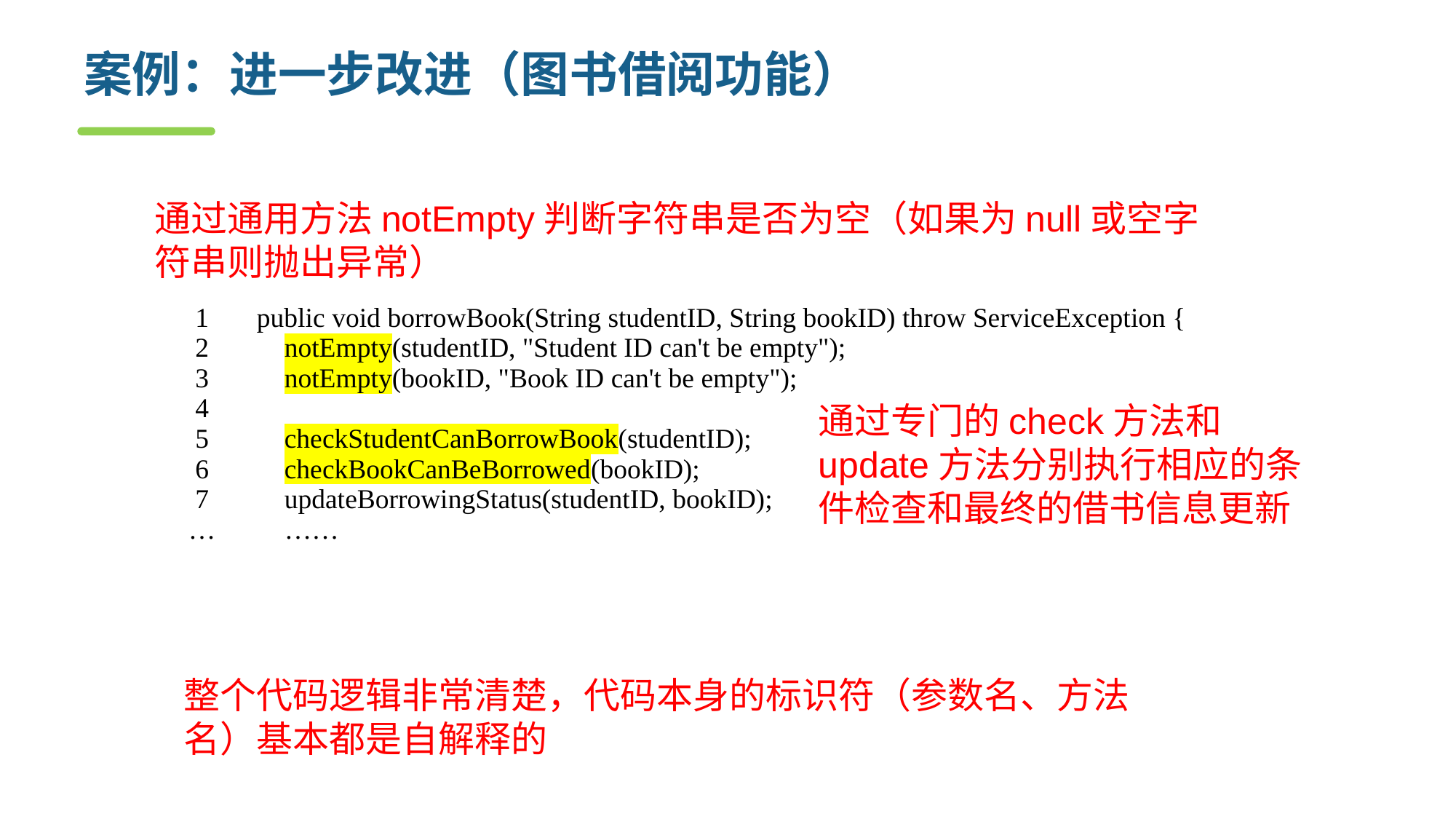

# 案例：进一步改进（图书借阅功能）
通过通用方法notEmpty判断字符串是否为空（如果为null或空字符串则抛出异常）
| 1 | public void borrowBook(String studentID, String bookID) throw ServiceException { |
| --- | --- |
| 2 | notEmpty(studentID, "Student ID can't be empty"); |
| 3 | notEmpty(bookID, "Book ID can't be empty"); |
| 4 |  |
| 5 | checkStudentCanBorrowBook(studentID); |
| 6 | checkBookCanBeBorrowed(bookID); |
| 7 | updateBorrowingStatus(studentID, bookID); |
| … | …… |
通过专门的check方法和update方法分别执行相应的条件检查和最终的借书信息更新
整个代码逻辑非常清楚，代码本身的标识符（参数名、方法名）基本都是自解释的
20